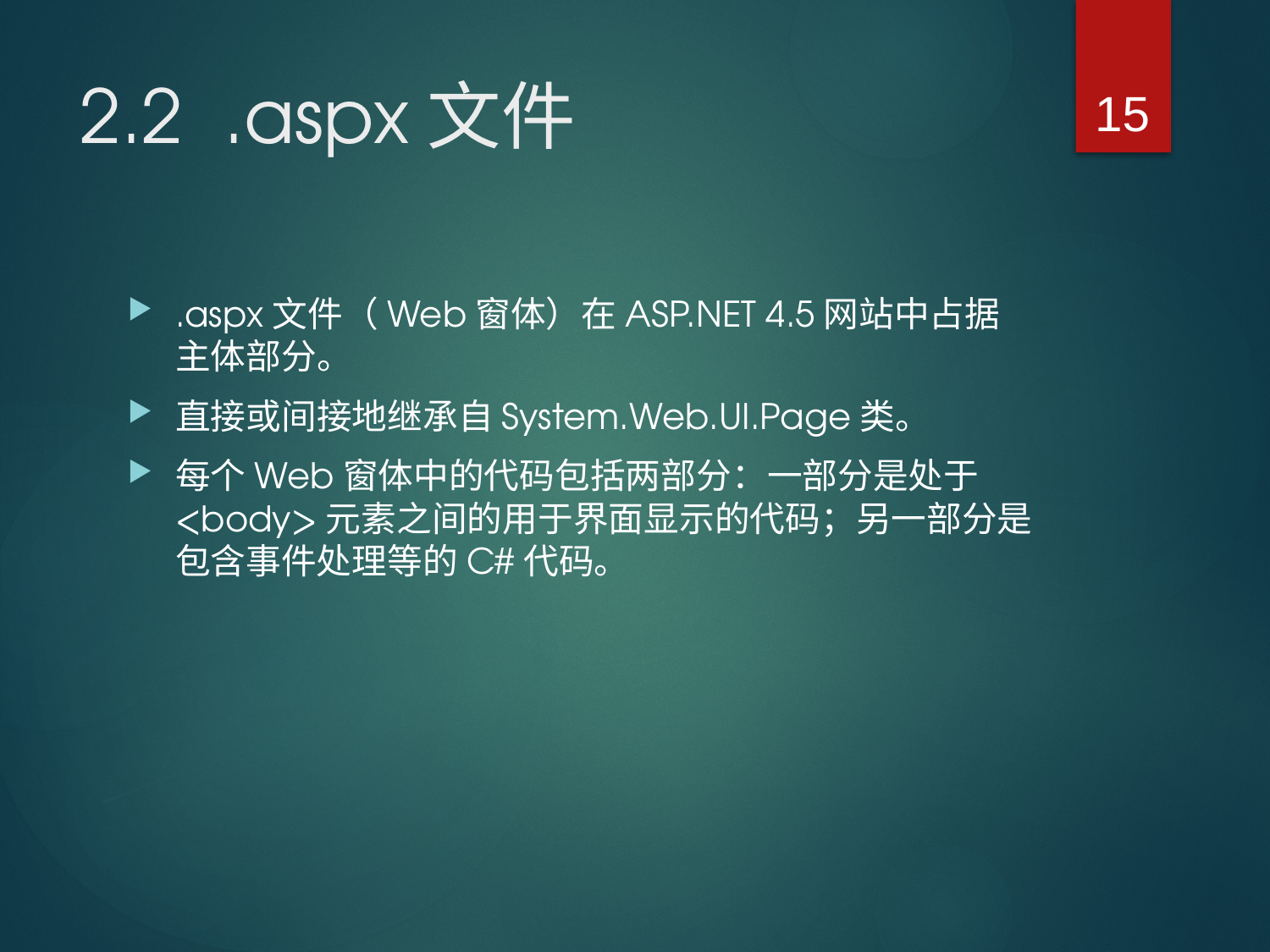

15
# 2.2  .aspx文件
.aspx文件（Web窗体）在ASP.NET 4.5网站中占据主体部分。
直接或间接地继承自System.Web.UI.Page类。
每个Web窗体中的代码包括两部分：一部分是处于<body>元素之间的用于界面显示的代码；另一部分是包含事件处理等的C#代码。